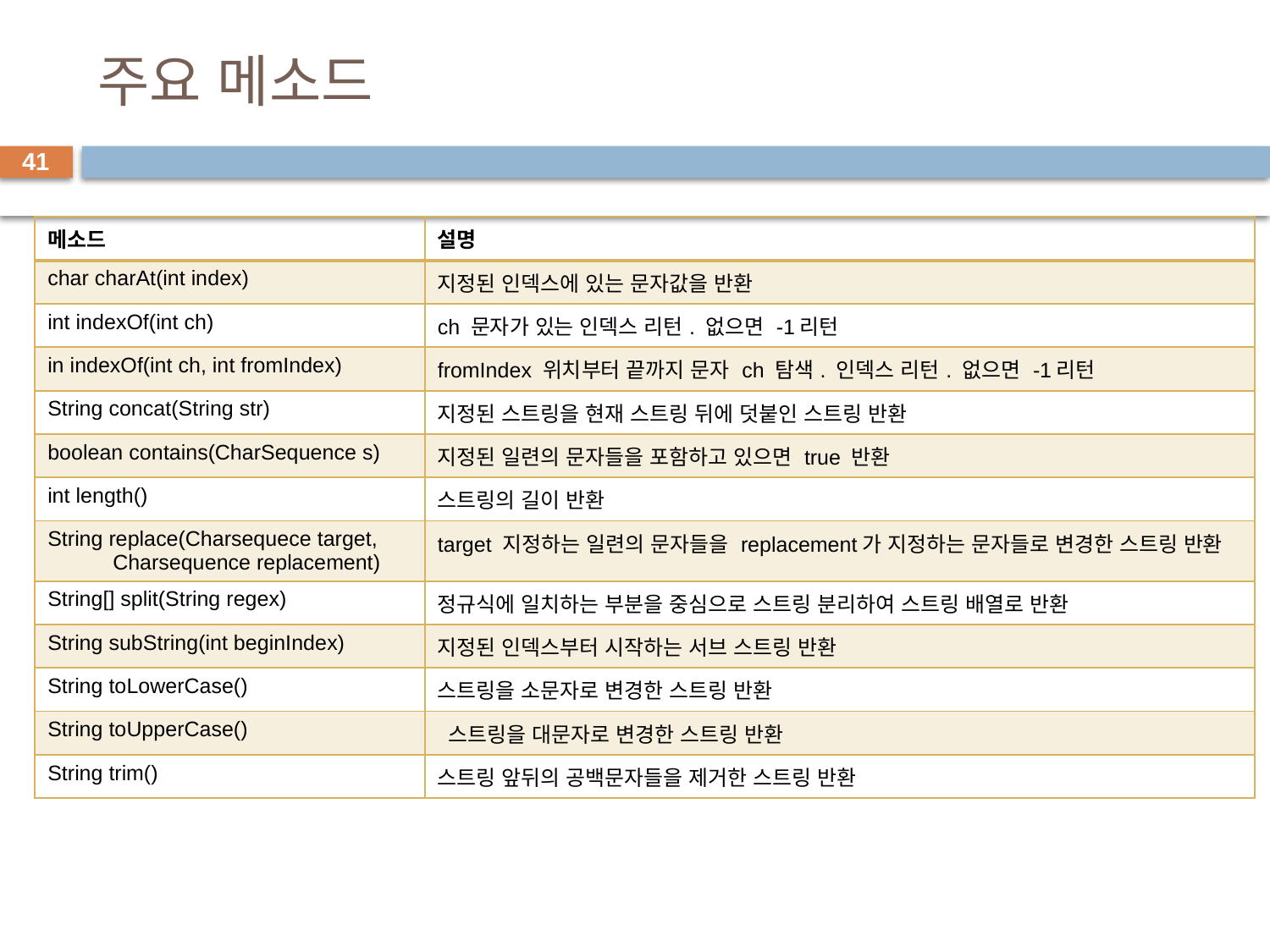

# 주요 메소드
41
| 메소드 | 설명 |
| --- | --- |
| char charAt(int index) | 지정된 인덱스에 있는 문자값을 반환 |
| int indexOf(int ch) | ch 문자가 있는 인덱스 리턴. 없으면 -1리턴 |
| in indexOf(int ch, int fromIndex) | fromIndex 위치부터 끝까지 문자 ch 탐색. 인덱스 리턴. 없으면 -1리턴 |
| String concat(String str) | 지정된 스트링을 현재 스트링 뒤에 덧붙인 스트링 반환 |
| boolean contains(CharSequence s) | 지정된 일련의 문자들을 포함하고 있으면 true 반환 |
| int length() | 스트링의 길이 반환 |
| String replace(Charsequece target, Charsequence replacement) | target 지정하는 일련의 문자들을 replacement가 지정하는 문자들로 변경한 스트링 반환 |
| String[] split(String regex) | 정규식에 일치하는 부분을 중심으로 스트링 분리하여 스트링 배열로 반환 |
| String subString(int beginIndex) | 지정된 인덱스부터 시작하는 서브 스트링 반환 |
| String toLowerCase() | 스트링을 소문자로 변경한 스트링 반환 |
| String toUpperCase() | 스트링을 대문자로 변경한 스트링 반환 |
| String trim() | 스트링 앞뒤의 공백문자들을 제거한 스트링 반환 |